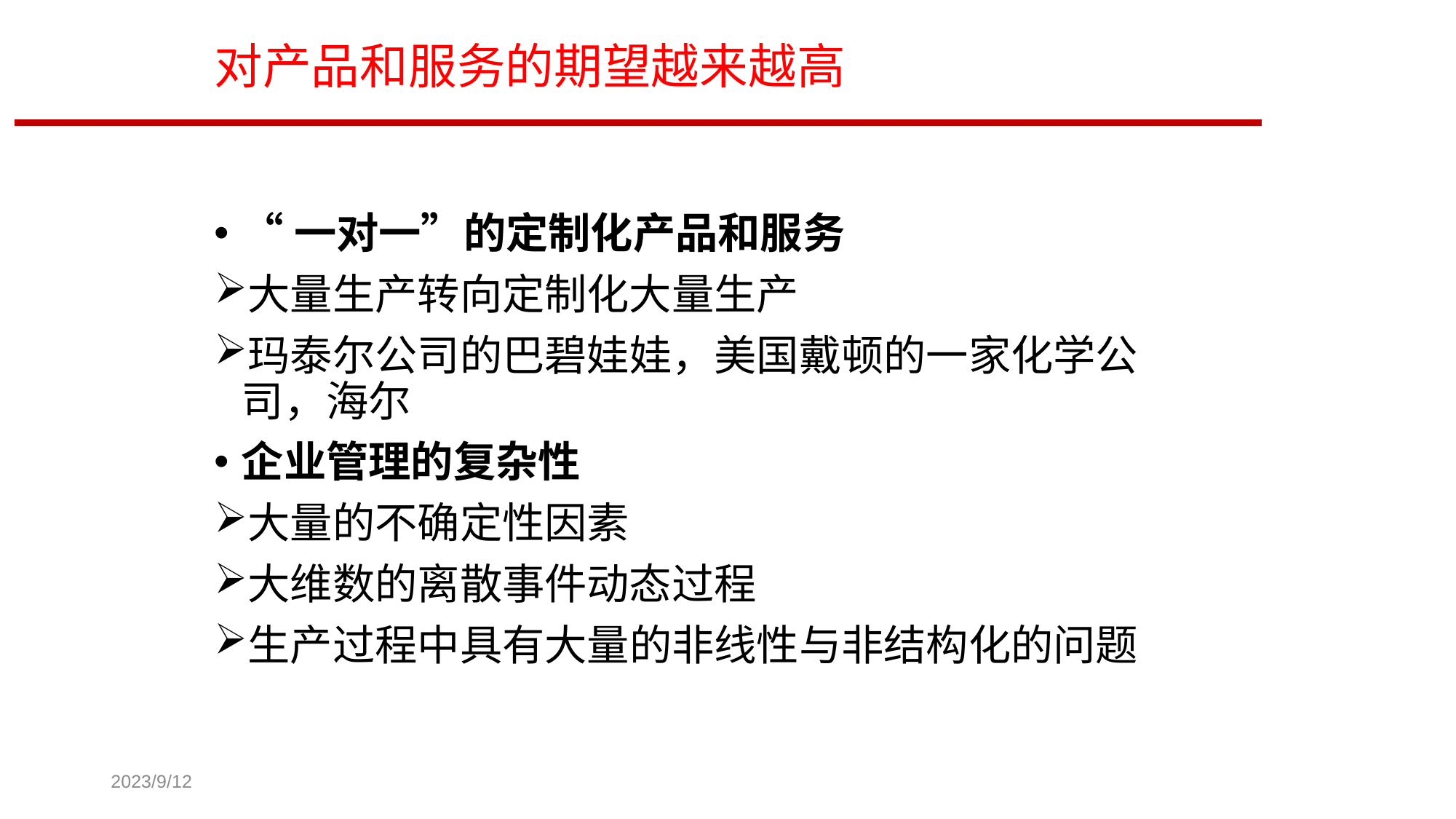

# 对产品和服务的期望越来越高

“一对一”的定制化产品和服务
大量生产转向定制化大量生产
玛泰尔公司的巴碧娃娃，美国戴顿的一家化学公司，海尔
企业管理的复杂性
大量的不确定性因素
大维数的离散事件动态过程
生产过程中具有大量的非线性与非结构化的问题
2023/9/12